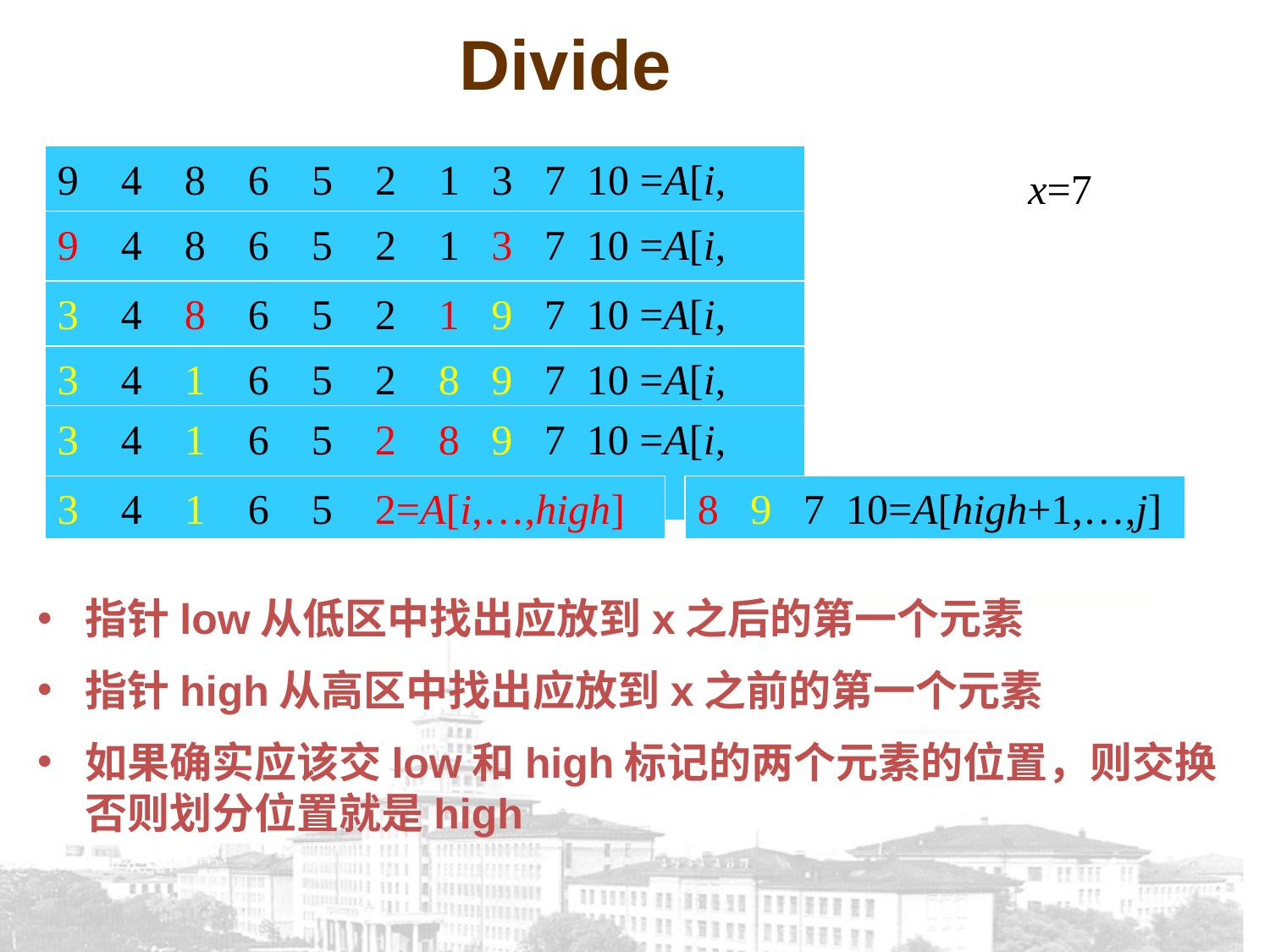

Divide
9    4    8    6    5    2    1   3   7  10 =A[i,…,j]
x=7
9    4    8    6    5    2    1   3   7  10 =A[i,…,j]
3    4    8    6    5    2    1   9   7  10 =A[i,…,j]
3    4    1    6    5    2    8   9   7  10 =A[i,…,j]

3    4    1    6    5    2    8   9   7  10 =A[i,…,j]
3    4    1    6    5    2=A[i,…,high]
8   9   7  10=A[high+1,…,j]
指针low从低区中找出应放到x之后的第一个元素
指针high从高区中找出应放到x之前的第一个元素
如果确实应该交low和high标记的两个元素的位置，则交换否则划分位置就是high